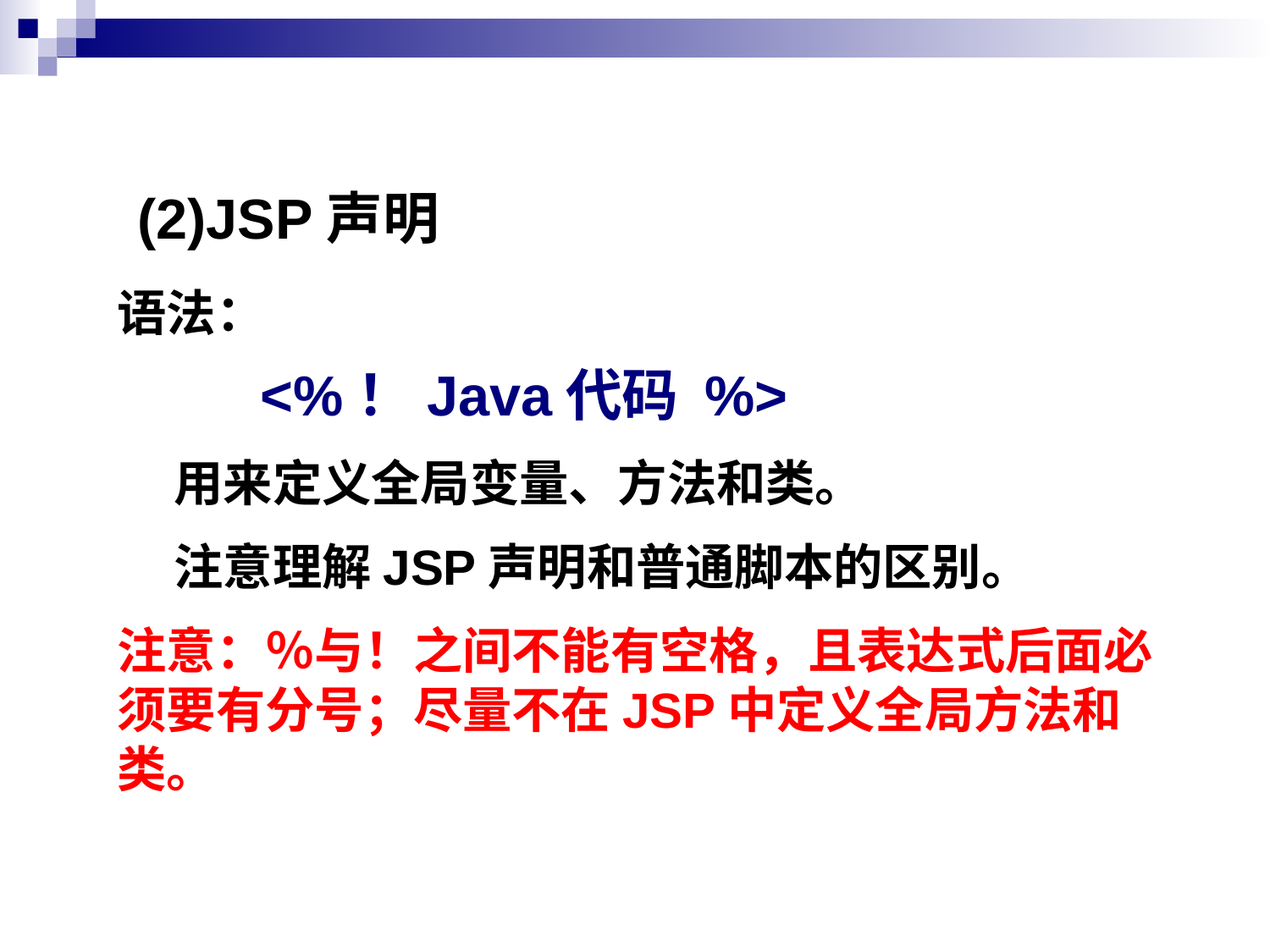

(2)JSP声明
语法：
	 <%！Java代码 %>
    用来定义全局变量、方法和类。
    注意理解JSP声明和普通脚本的区别。
注意：％与！之间不能有空格，且表达式后面必须要有分号；尽量不在JSP中定义全局方法和类。
14